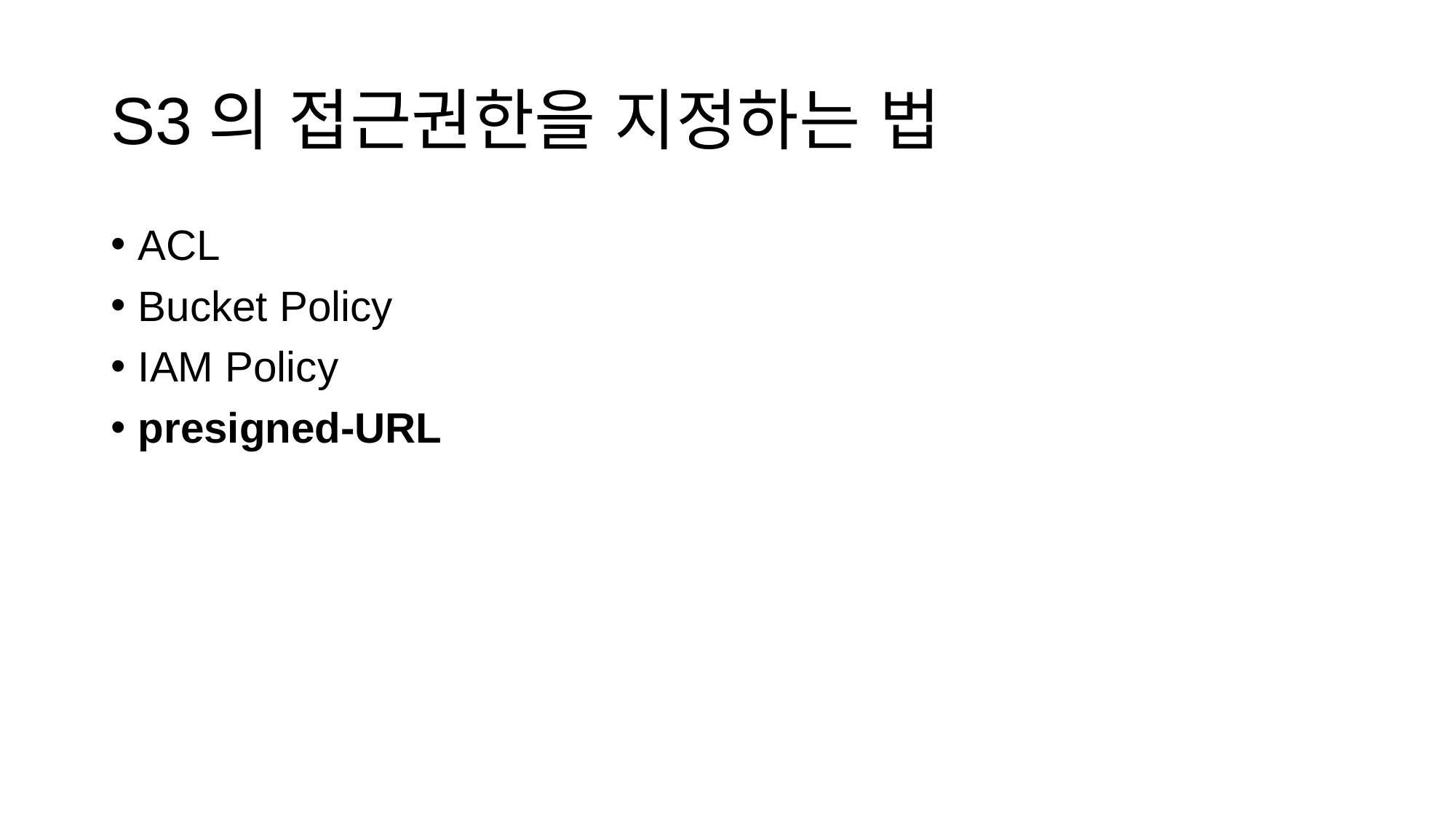

# S3의 접근권한을 지정하는 법
ACL
Bucket Policy
IAM Policy
presigned-URL